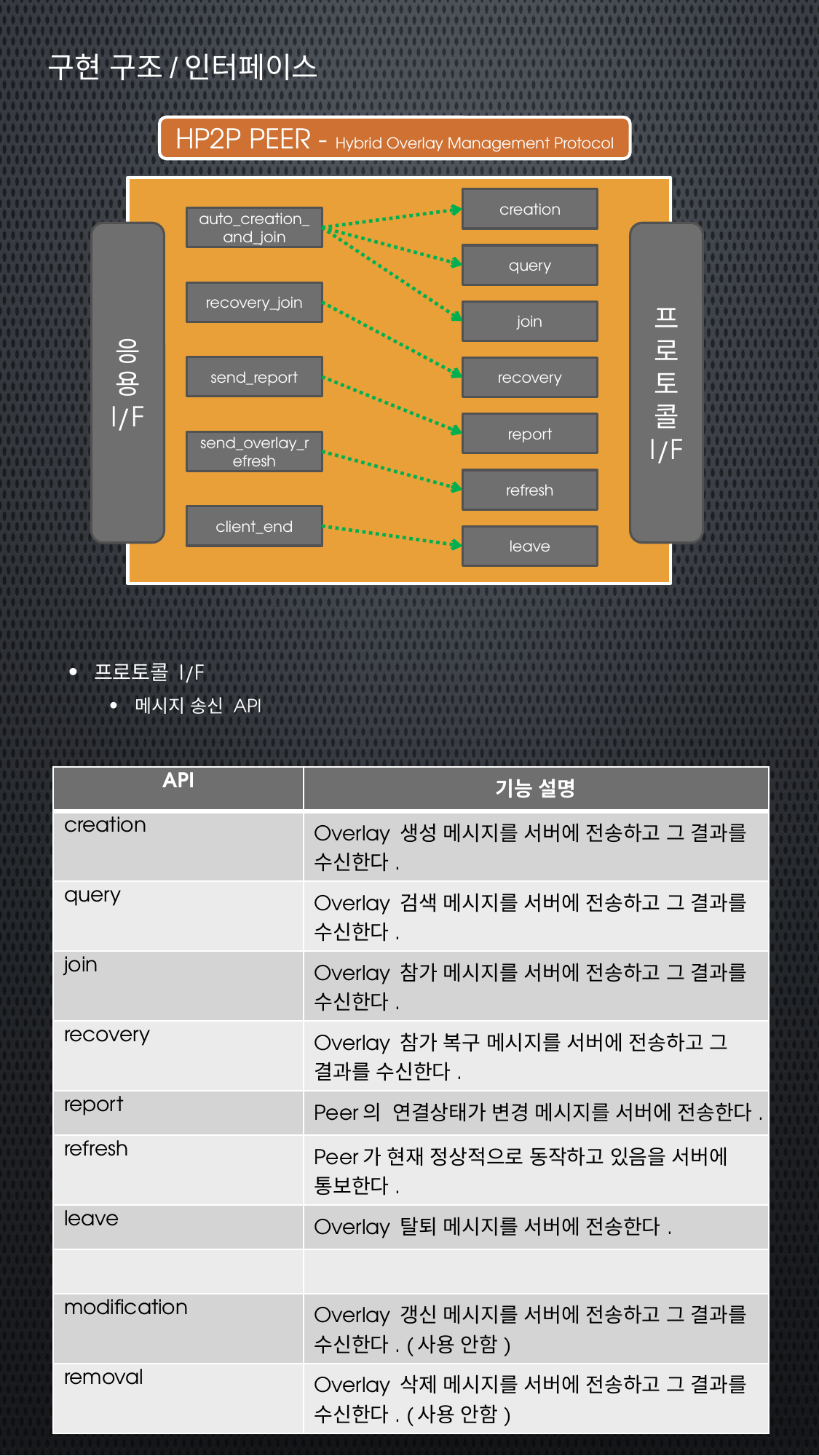

# 구현 구조/인터페이스
HP2P PEER - Hybrid Overlay Management Protocol

creation
auto_creation_and_join
응용 I/F
프로토콜 I/F
query
recovery_join
join
send_report
recovery
report
send_overlay_refresh
refresh
client_end
leave

프로토콜 I/F
메시지 송신 API
| API | 기능 설명 |
| --- | --- |
| creation | Overlay 생성 메시지를 서버에 전송하고 그 결과를 수신한다. |
| query | Overlay 검색 메시지를 서버에 전송하고 그 결과를 수신한다. |
| join | Overlay 참가 메시지를 서버에 전송하고 그 결과를 수신한다. |
| recovery | Overlay 참가 복구 메시지를 서버에 전송하고 그 결과를 수신한다. |
| report | Peer의 연결상태가 변경 메시지를 서버에 전송한다. |
| refresh | Peer가 현재 정상적으로 동작하고 있음을 서버에 통보한다. |
| leave | Overlay 탈퇴 메시지를 서버에 전송한다. |
|  |  |
| modification | Overlay 갱신 메시지를 서버에 전송하고 그 결과를 수신한다. (사용 안함) |
| removal | Overlay 삭제 메시지를 서버에 전송하고 그 결과를 수신한다. (사용 안함) |